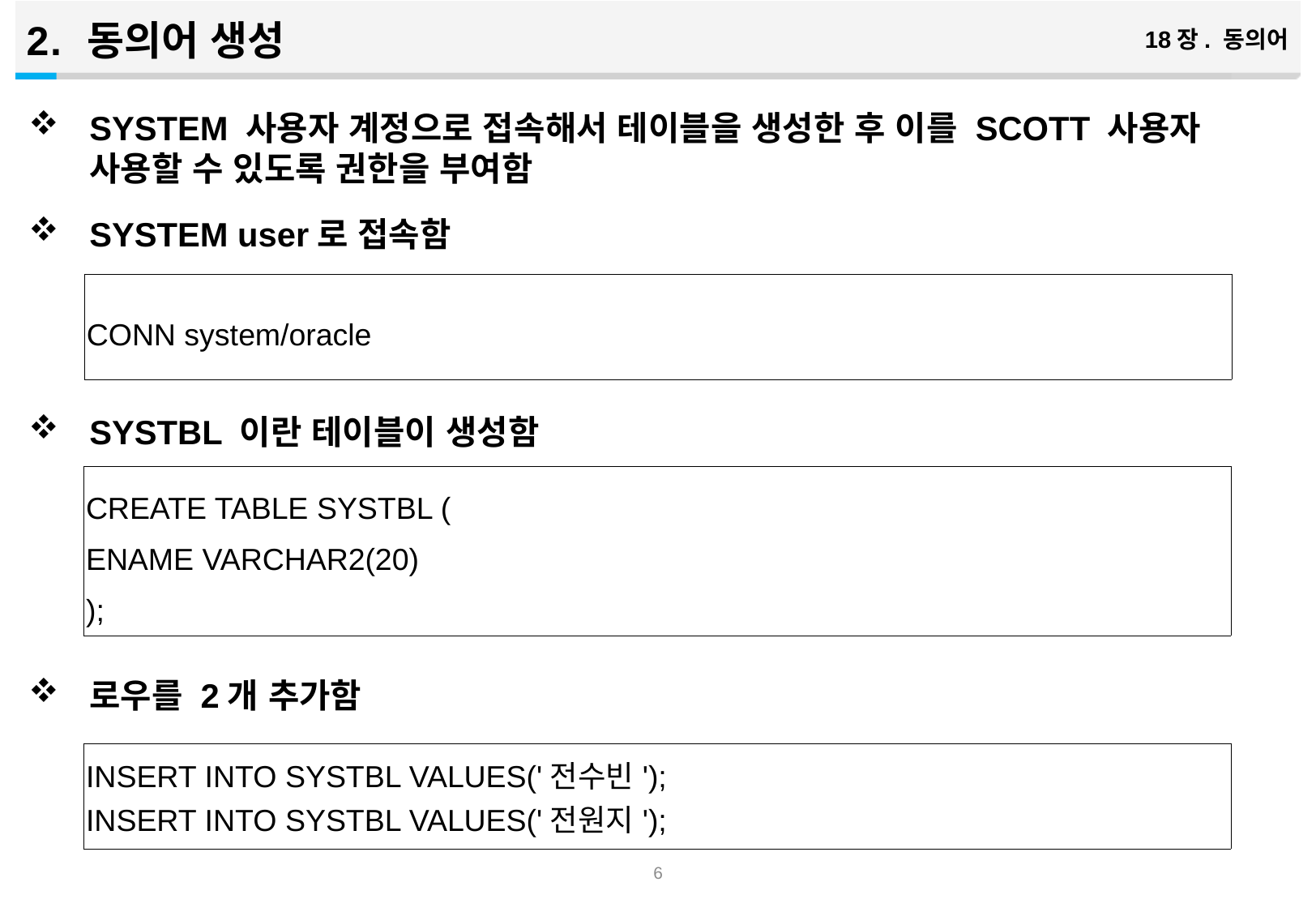

동의어 생성
18장. 동의어
SYSTEM 사용자 계정으로 접속해서 테이블을 생성한 후 이를 SCOTT 사용자  사용할 수 있도록 권한을 부여함
SYSTEM user로 접속함

SYSTBL 이란 테이블이 생성함

로우를 2개 추가함

| CONN system/oracle |
| --- |
| CREATE TABLE SYSTBL ( ENAME VARCHAR2(20) ); |
| --- |
| INSERT INTO SYSTBL VALUES('전수빈'); INSERT INTO SYSTBL VALUES('전원지'); |
| --- |
6